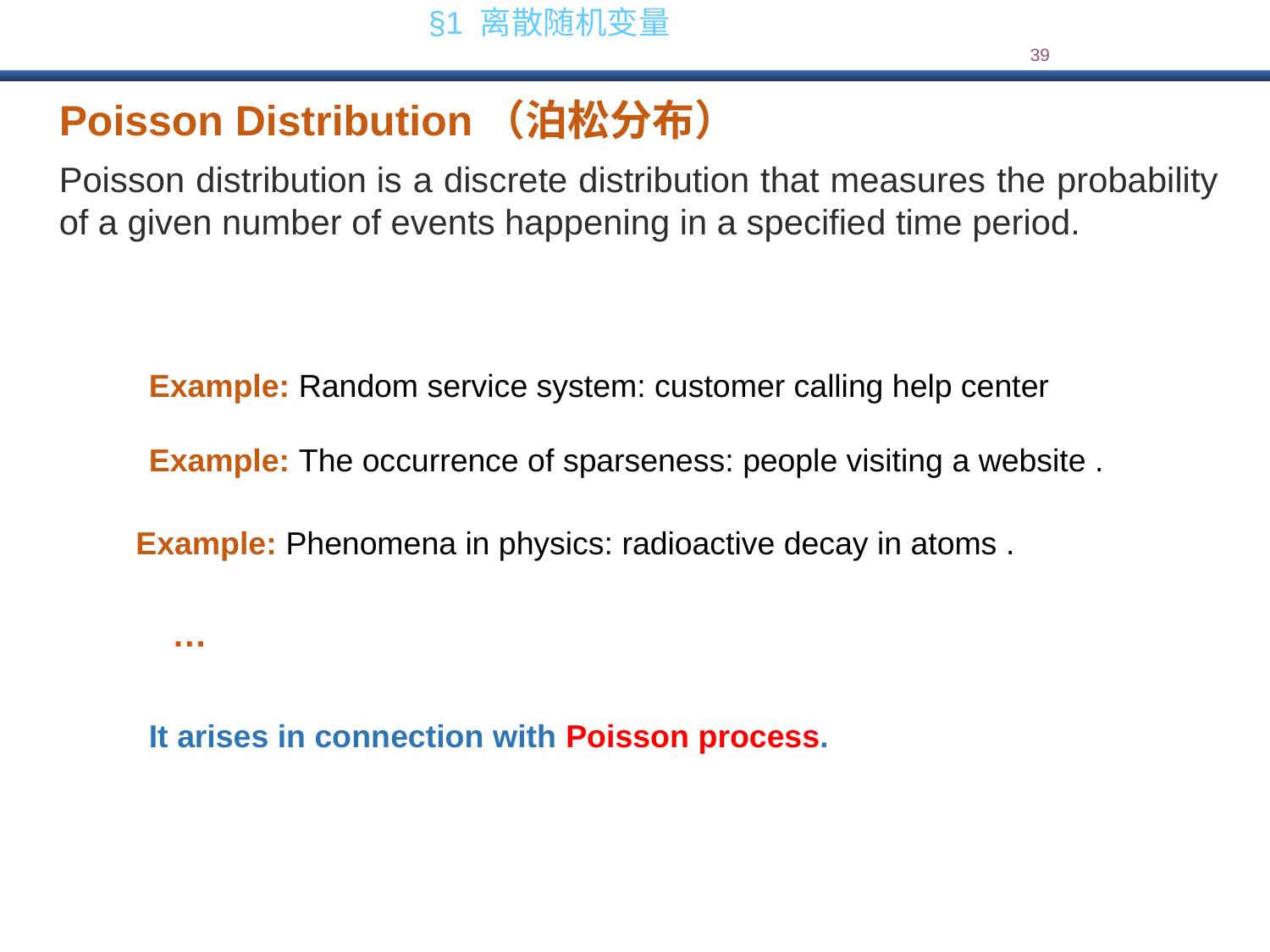

Poisson Distribution（泊松分布）
Poisson distribution is a discrete distribution that measures the probability of a given number of events happening in a specified time period.
Example: Random service system: customer calling help center
Example: The occurrence of sparseness: people visiting a website .
Example: Phenomena in physics: radioactive decay in atoms .
…
It arises in connection with Poisson process.